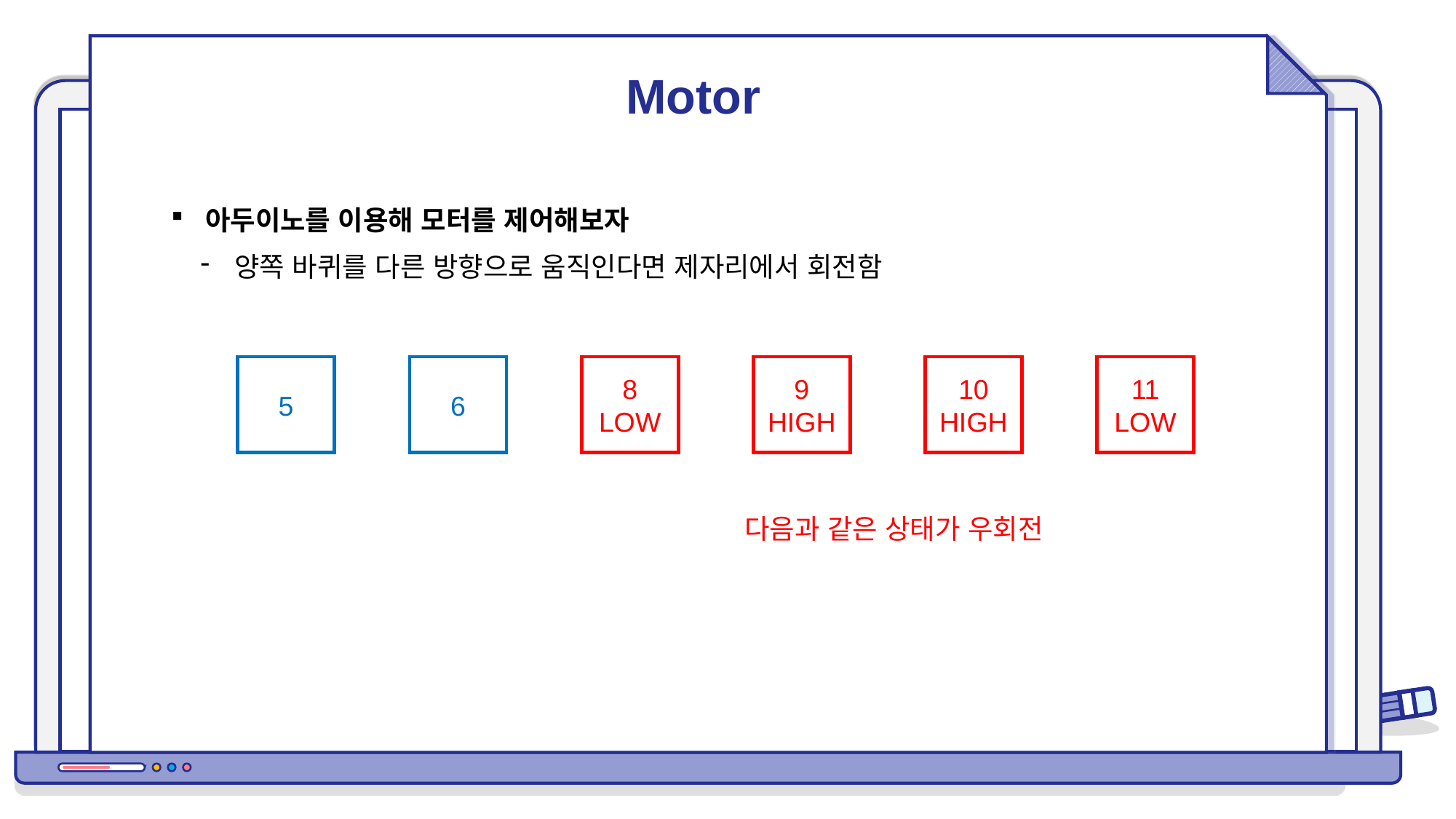

Motor

아두이노를 이용해 모터를 제어해보자
양쪽 바퀴를 다른 방향으로 움직인다면 제자리에서 회전함
5
6
8
LOW
9
HIGH
10
HIGH
11
LOW
다음과 같은 상태가 우회전